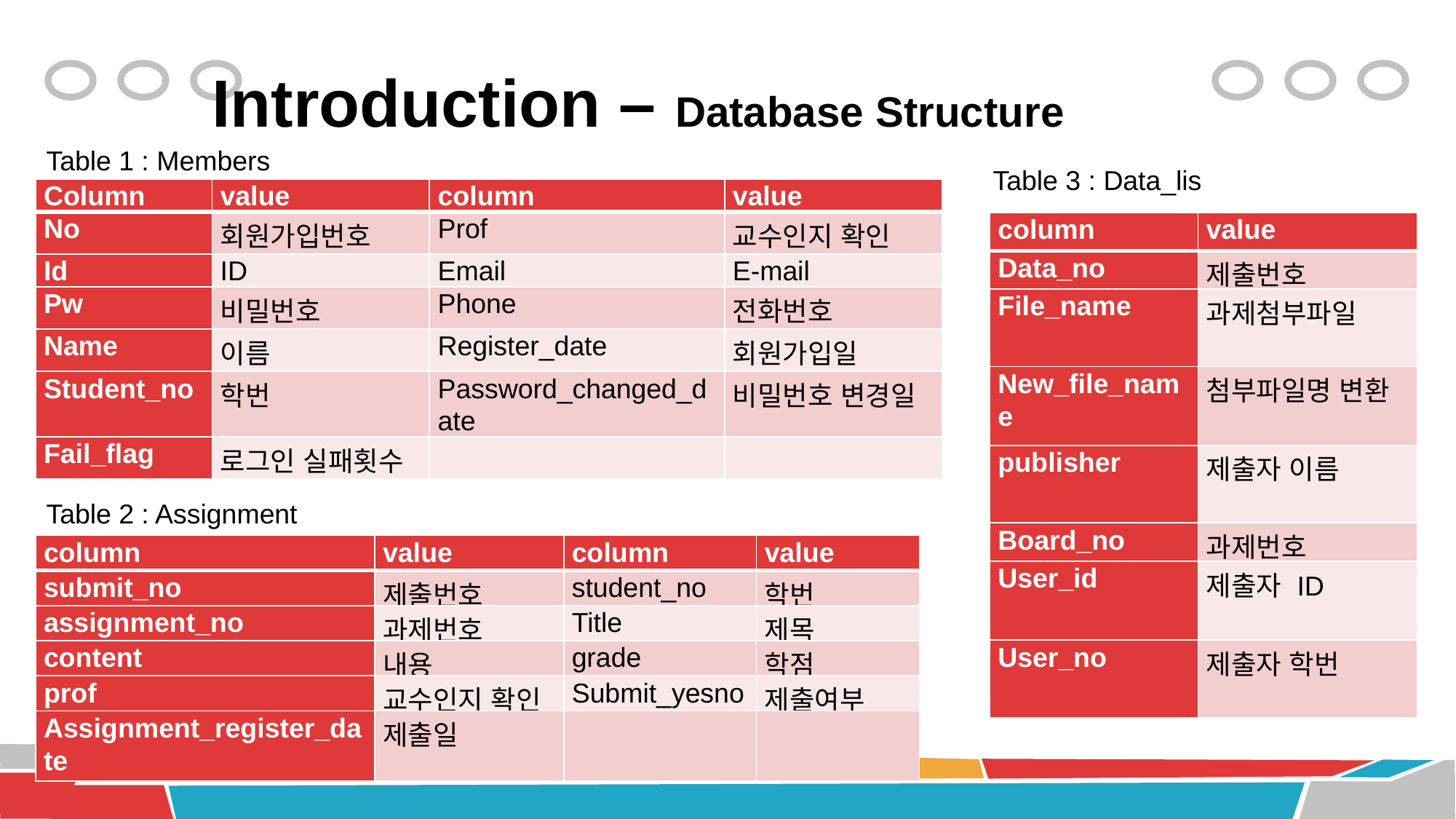

# Introduction – Database Structure
Table 1 : Members
Table 3 : Data_lis
| Column | value | column | value |
| --- | --- | --- | --- |
| No | 회원가입번호 | Prof | 교수인지 확인 |
| Id | ID | Email | E-mail |
| Pw | 비밀번호 | Phone | 전화번호 |
| Name | 이름 | Register\_date | 회원가입일 |
| Student\_no | 학번 | Password\_changed\_date | 비밀번호 변경일 |
| Fail\_flag | 로그인 실패횟수 |  |  |
| column | value |
| --- | --- |
| Data\_no | 제출번호 |
| File\_name | 과제첨부파일 |
| New\_file\_name | 첨부파일명 변환 |
| publisher | 제출자 이름 |
| Board\_no | 과제번호 |
| User\_id | 제출자 ID |
| User\_no | 제출자 학번 |
Table 2 : Assignment
| column | value | column | value |
| --- | --- | --- | --- |
| submit\_no | 제출번호 | student\_no | 학번 |
| assignment\_no | 과제번호 | Title | 제목 |
| content | 내용 | grade | 학점 |
| prof | 교수인지 확인 | Submit\_yesno | 제출여부 |
| Assignment\_register\_date | 제출일 |  |  |